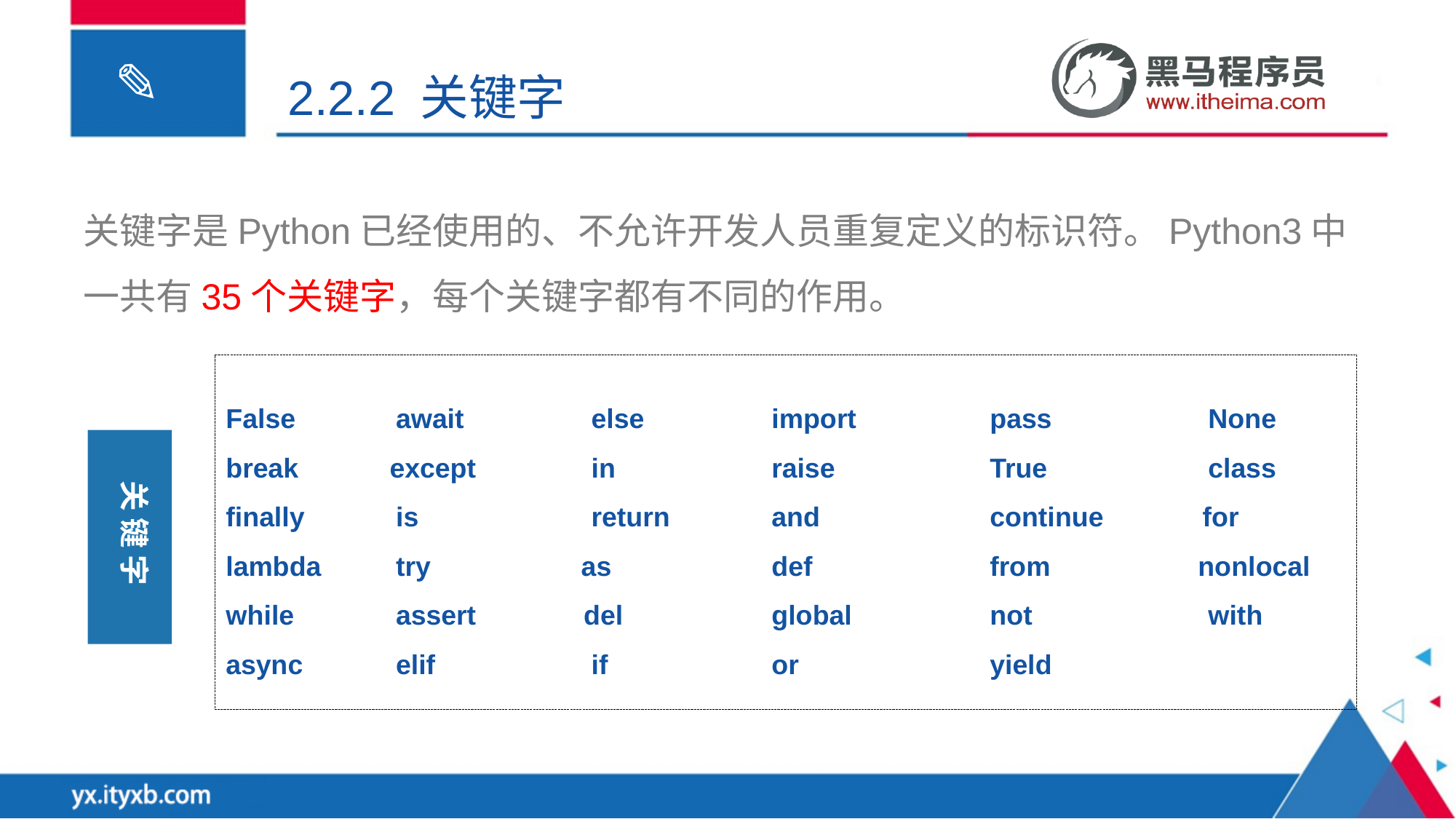

2.2.2 关键字
关键字是Python已经使用的、不允许开发人员重复定义的标识符。Python3中一共有35个关键字，每个关键字都有不同的作用。
False	        await	     else		import		pass		None
break            except	     in		raise		True		class
finally            is		     return	and   		continue             for
lambda	        try	                  as		def		from	             nonlocal
while	        assert	    del		global		not		with
async	        elif		     if		or		yield

关 键 字